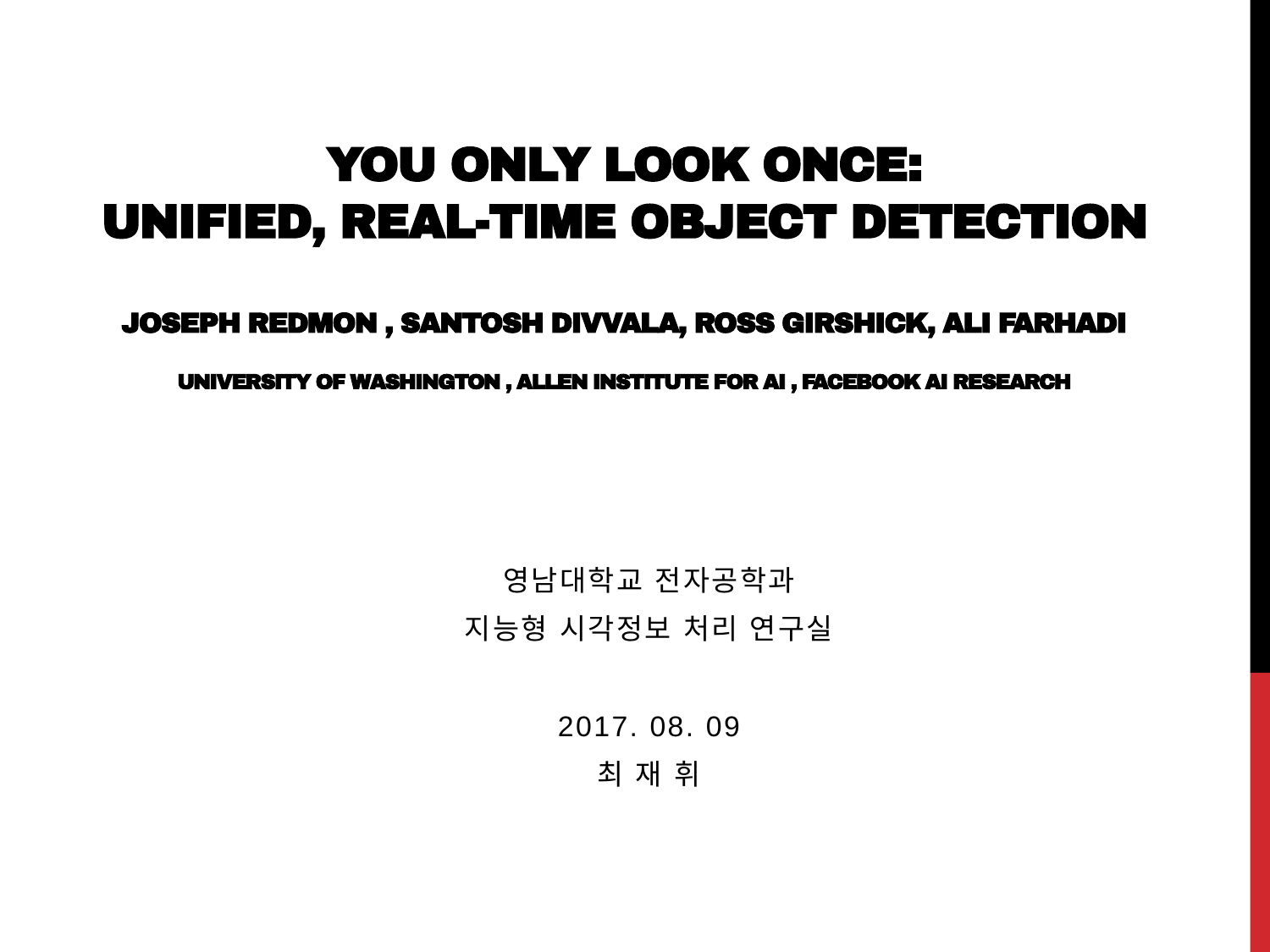

# You Only Look Once: Unified, Real-Time Object Detection Joseph Redmon , Santosh Divvala, Ross Girshick, Ali Farhadi University of Washington , Allen Institute for AI , Facebook AI Research
영남대학교 전자공학과
지능형 시각정보 처리 연구실

2017. 08. 09
최 재 휘